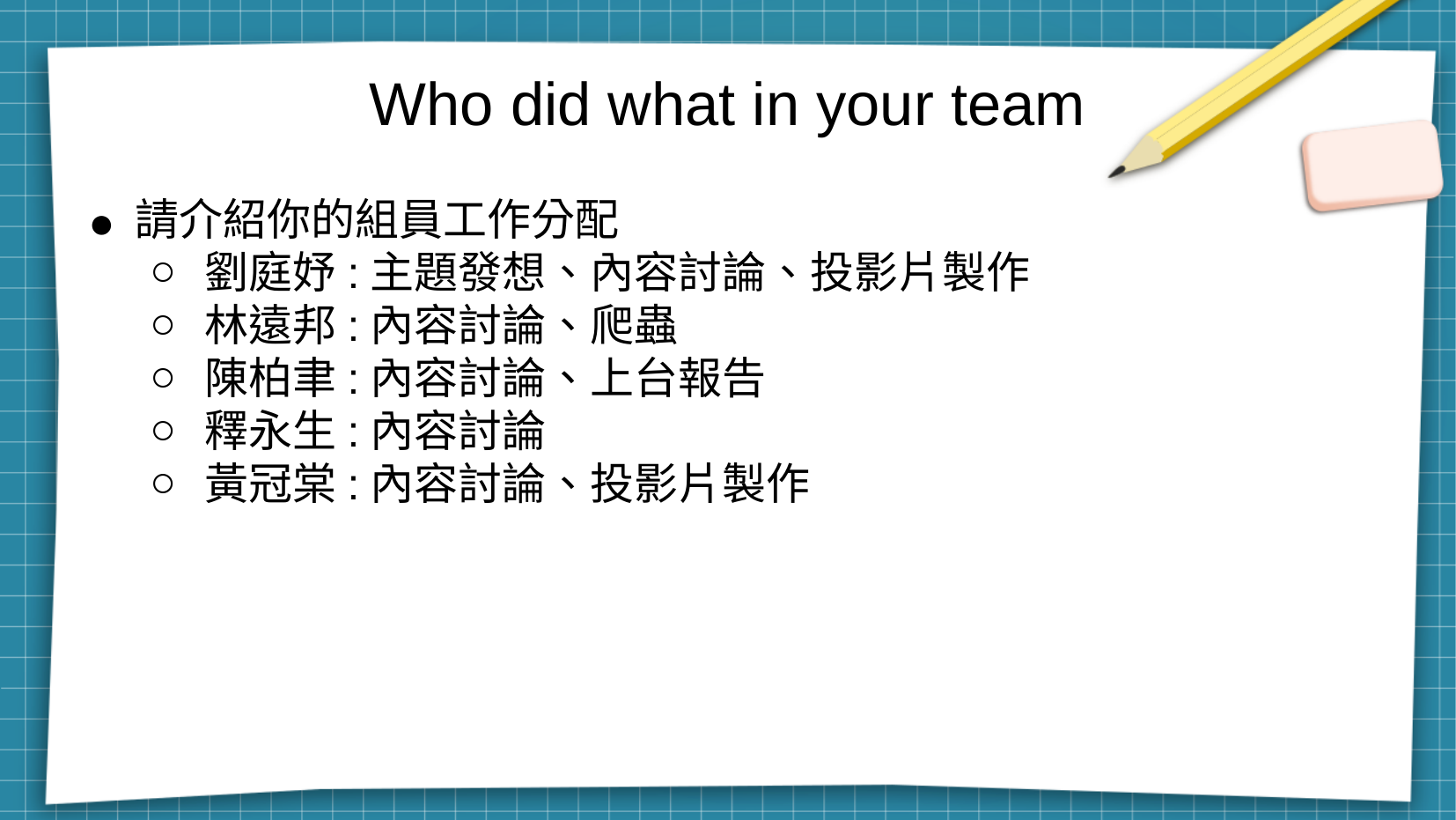

Who did what in your team
請介紹你的組員工作分配
劉庭妤:主題發想、內容討論、投影片製作
林遠邦:內容討論、爬蟲
陳柏聿:內容討論、上台報告
釋永生:內容討論
黃冠棠:內容討論、投影片製作